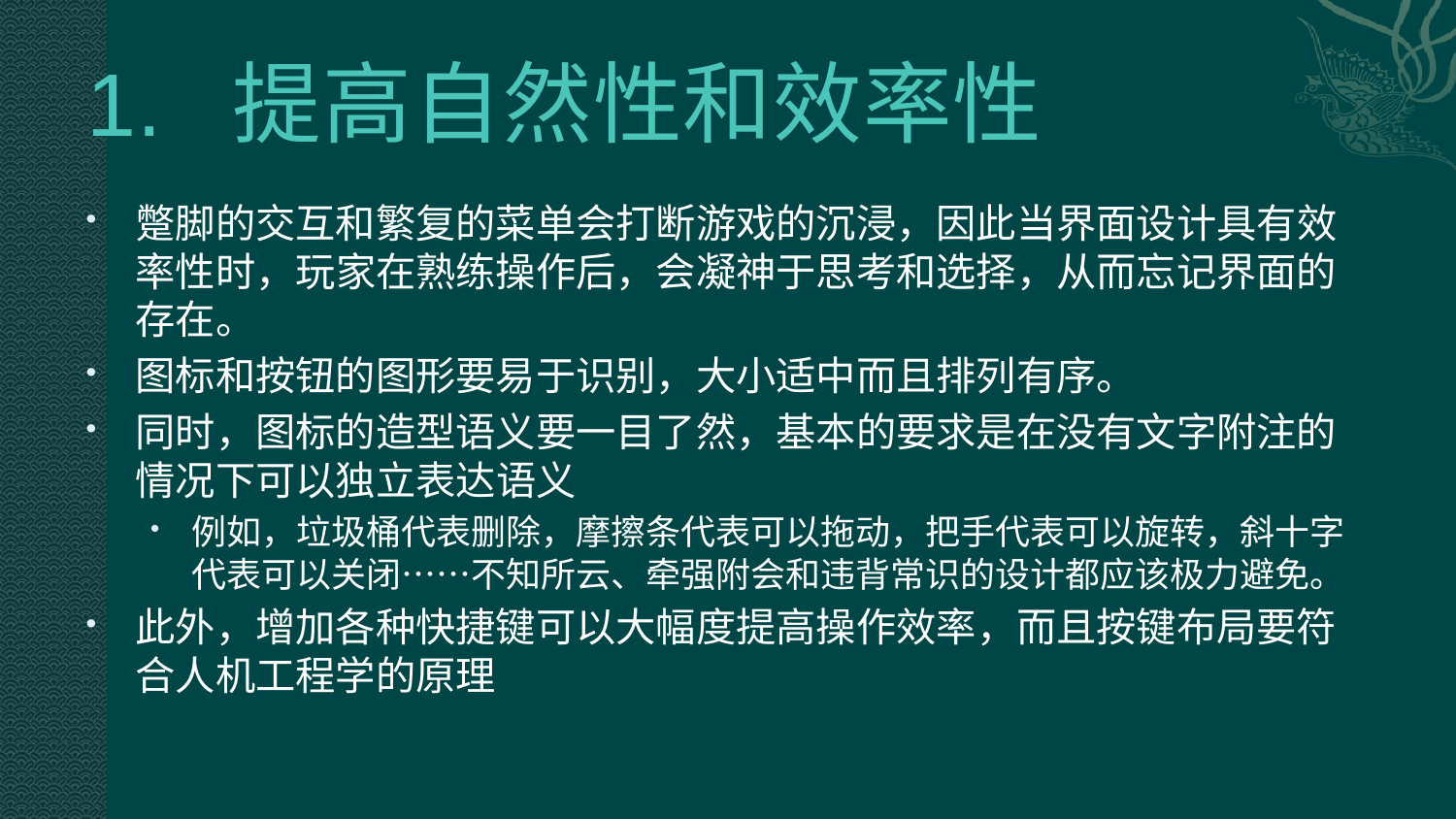

# 1.	提高自然性和效率性
蹩脚的交互和繁复的菜单会打断游戏的沉浸，因此当界面设计具有效率性时，玩家在熟练操作后，会凝神于思考和选择，从而忘记界面的存在。
图标和按钮的图形要易于识别，大小适中而且排列有序。
同时，图标的造型语义要一目了然，基本的要求是在没有文字附注的情况下可以独立表达语义
例如，垃圾桶代表删除，摩擦条代表可以拖动，把手代表可以旋转，斜十字代表可以关闭……不知所云、牵强附会和违背常识的设计都应该极力避免。
此外，增加各种快捷键可以大幅度提高操作效率，而且按键布局要符合人机工程学的原理